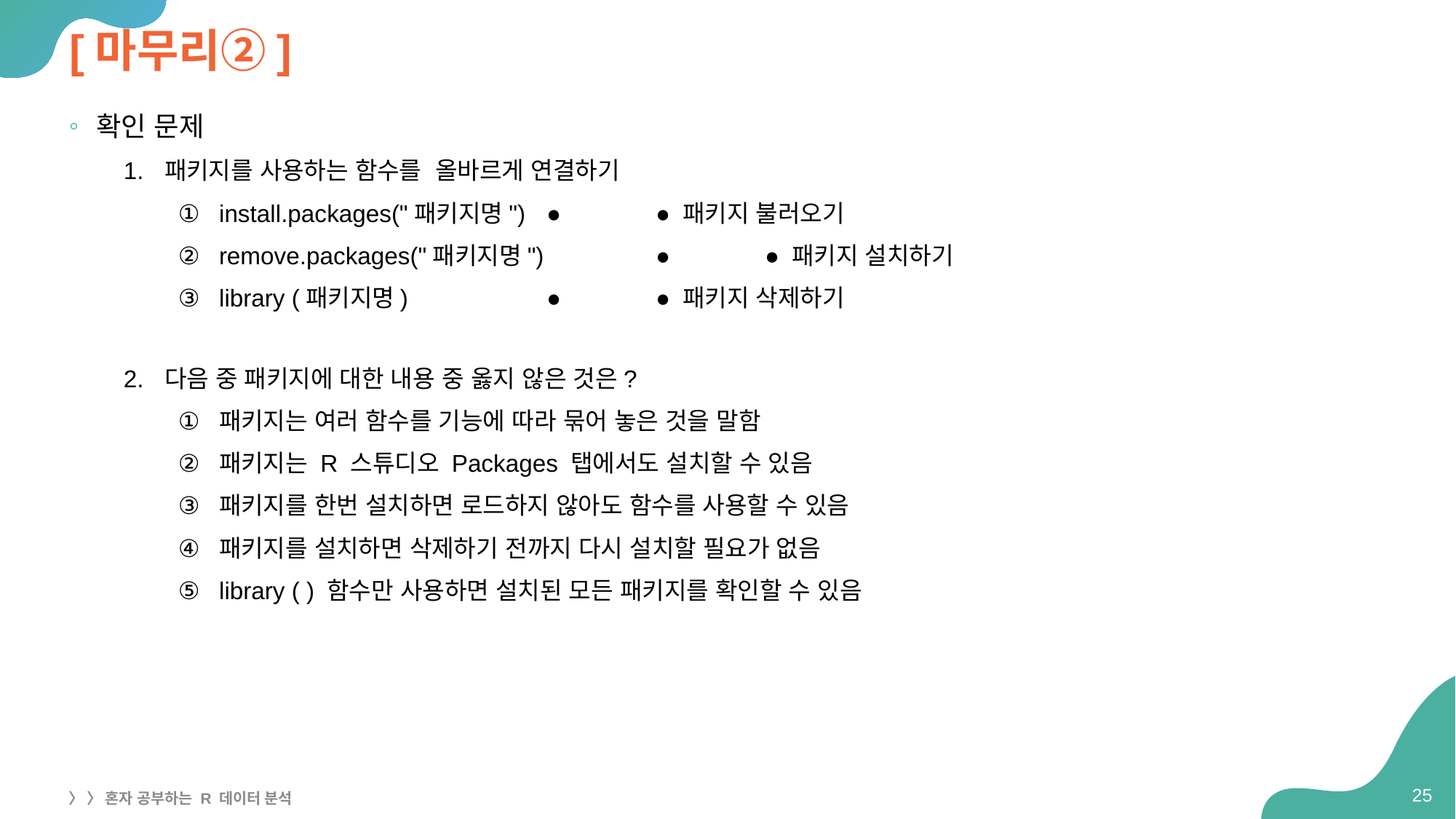

# [마무리②]
확인 문제
패키지를 사용하는 함수를  올바르게 연결하기
install.packages("패키지명") 	● 	● 패키지 불러오기
remove.packages("패키지명") 	● 	● 패키지 설치하기
library (패키지명)  		● 	● 패키지 삭제하기

다음 중 패키지에 대한 내용 중 옳지 않은 것은?
패키지는 여러 함수를 기능에 따라 묶어 놓은 것을 말함
패키지는 R 스튜디오 Packages 탭에서도 설치할 수 있음
패키지를 한번 설치하면 로드하지 않아도 함수를 사용할 수 있음
패키지를 설치하면 삭제하기 전까지 다시 설치할 필요가 없음
library ( ) 함수만 사용하면 설치된 모든 패키지를 확인할 수 있음
25
〉 〉 혼자 공부하는 R 데이터 분석